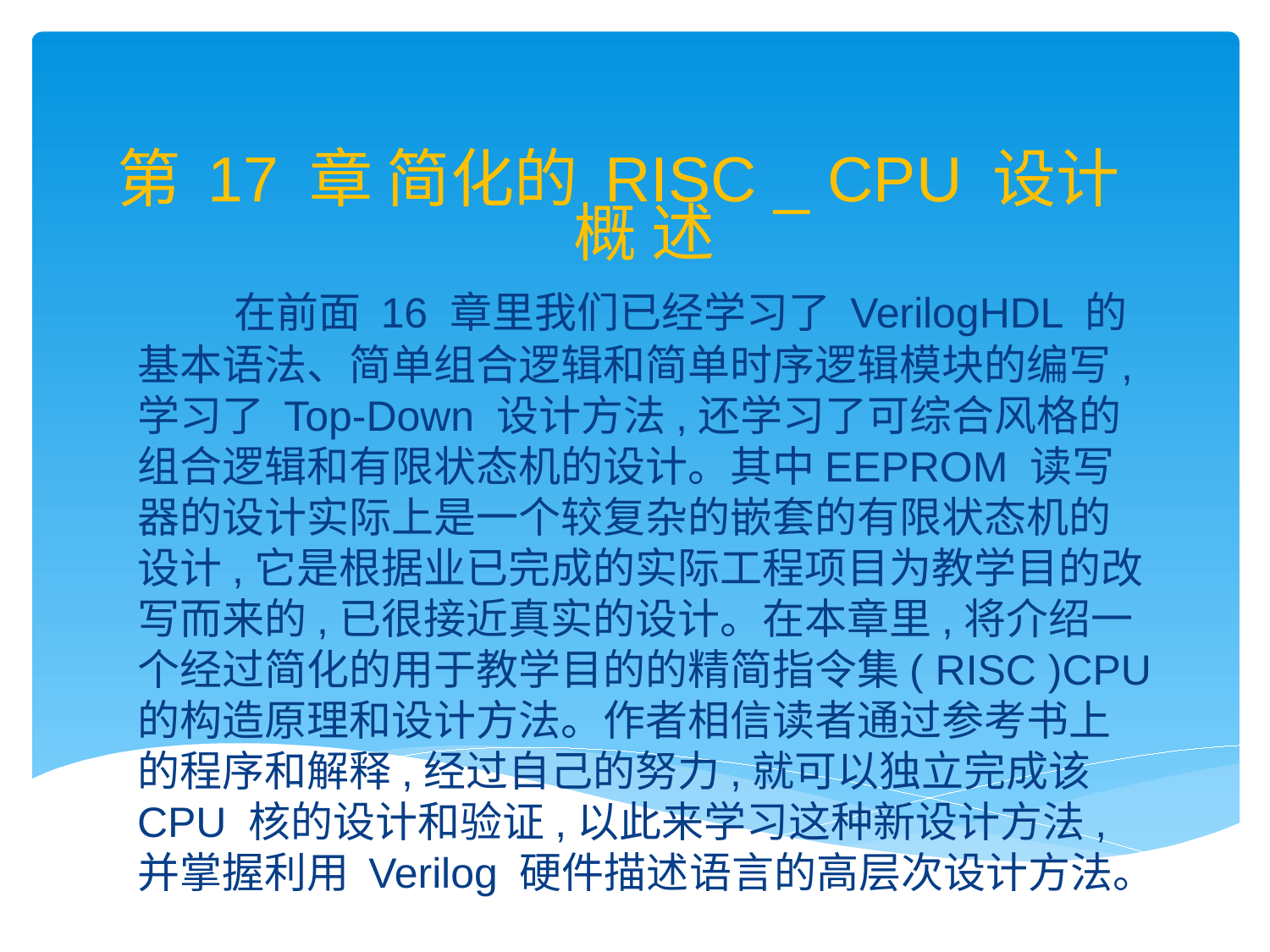

# 第 17 章 简化的 RISC _ CPU 设计
概 述
        在前面 16 章里我们已经学习了 VerilogHDL 的基本语法、简单组合逻辑和简单时序逻辑模块的编写,学习了 Top-Down 设计方法,还学习了可综合风格的组合逻辑和有限状态机的设计。其中EEPROM 读写器的设计实际上是一个较复杂的嵌套的有限状态机的设计,它是根据业已完成的实际工程项目为教学目的改写而来的,已很接近真实的设计。在本章里,将介绍一个经过简化的用于教学目的的精简指令集( RISC )CPU 的构造原理和设计方法。作者相信读者通过参考书上的程序和解释,经过自己的努力,就可以独立完成该 CPU 核的设计和验证,以此来学习这种新设计方法,并掌握利用 Verilog 硬件描述语言的高层次设计方法。